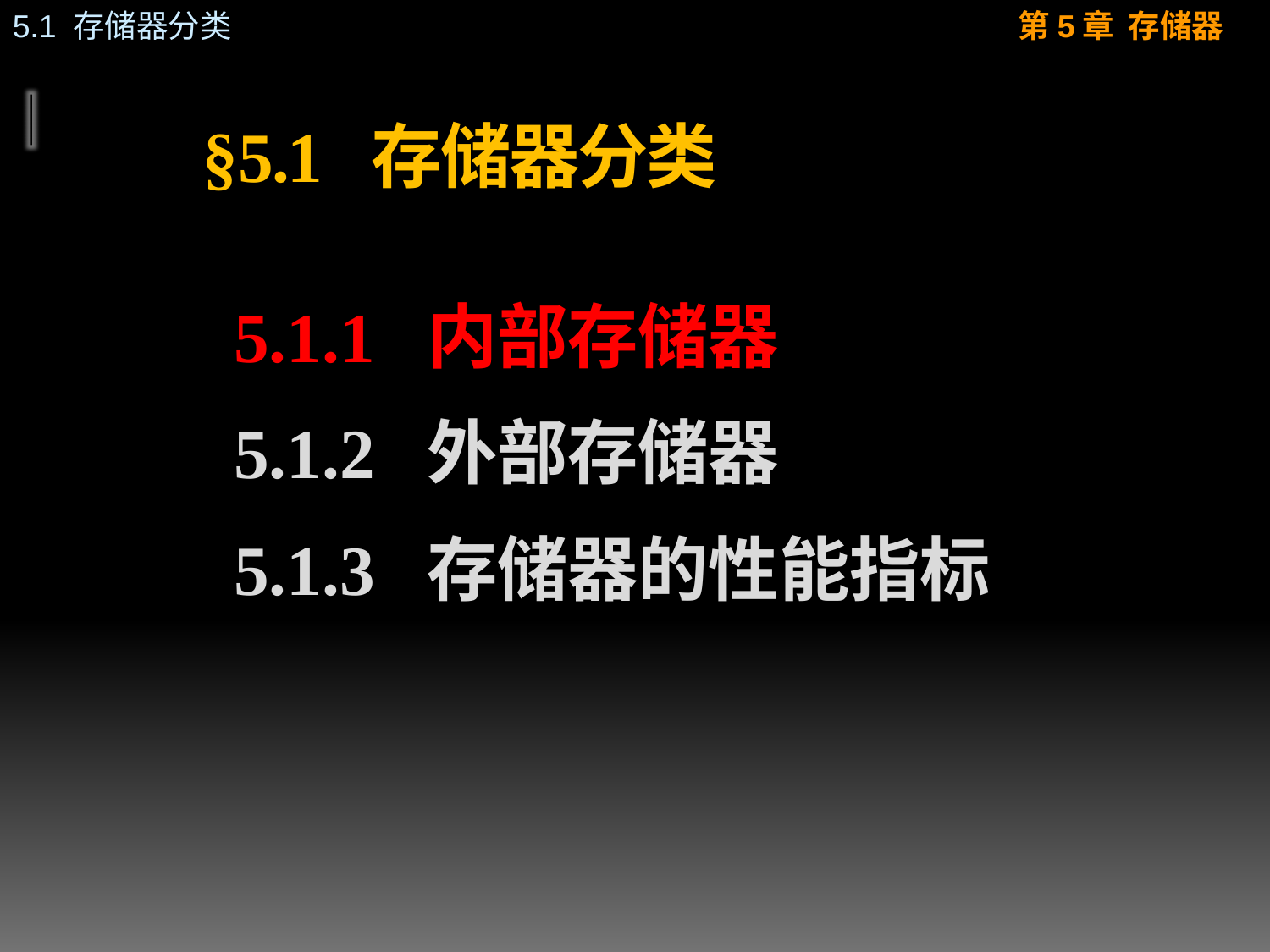

# §5.1  存储器分类
5.1.1  内部存储器
5.1.2  外部存储器
5.1.3  存储器的性能指标